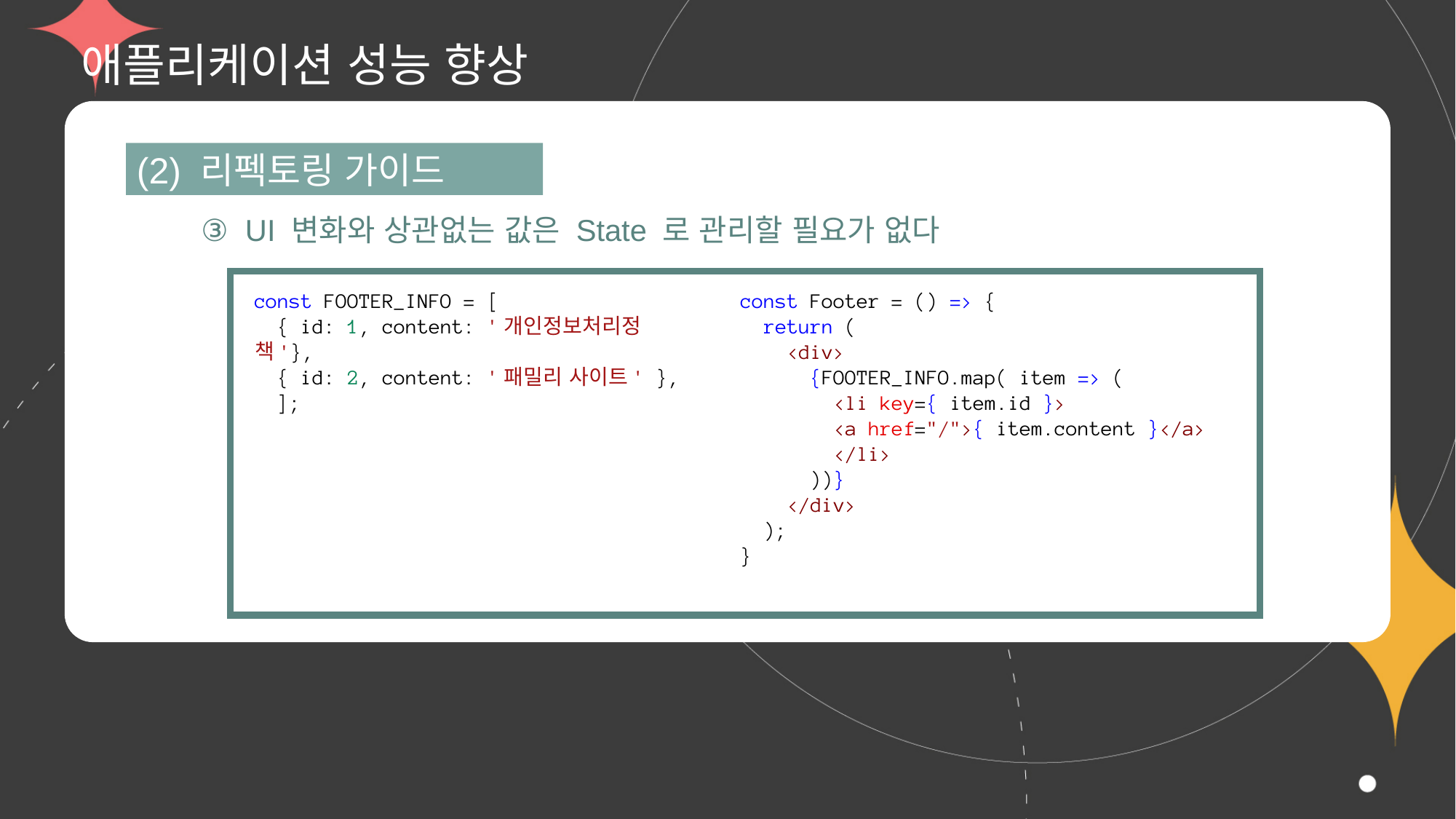

# 애플리케이션 성능 향상
(2) 리펙토링 가이드
③  UI 변화와 상관없는 값은 State 로 관리할 필요가 없다

const FOOTER_INFO = [
  { id: 1, content: '개인정보처리정책'},
  { id: 2, content: '패밀리 사이트' },
  ];
  const Footer = () => {
    return (
      <div>
        {FOOTER_INFO.map( item => (
          <li key={ item.id }>
          <a href="/">{ item.content }</a>
          </li>
        ))}
      </div>
    );
  }